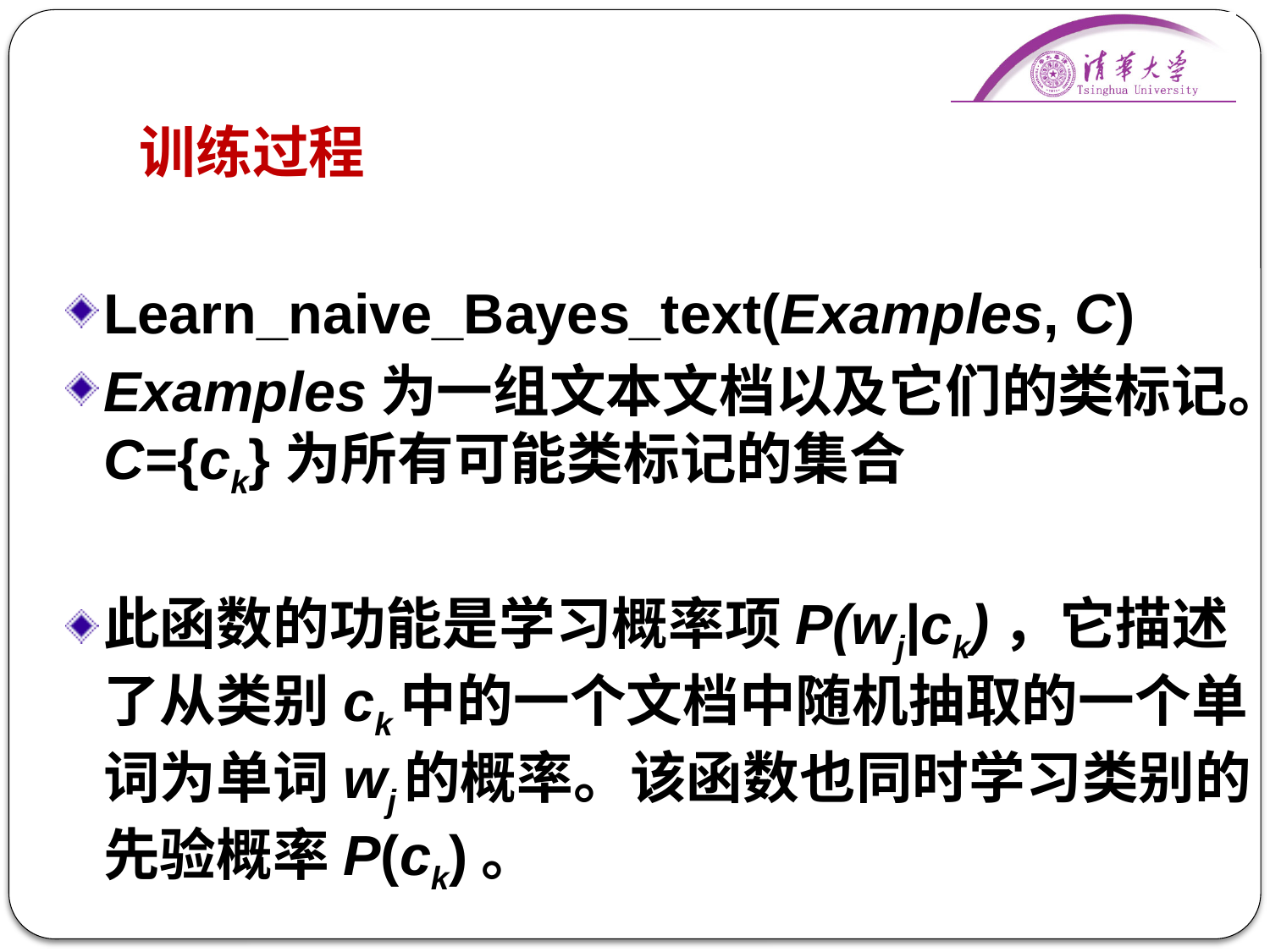

# 训练过程
Learn_naive_Bayes_text(Examples, C)
Examples为一组文本文档以及它们的类标记。C={ck}为所有可能类标记的集合

此函数的功能是学习概率项P(wj|ck)，它描述了从类别ck中的一个文档中随机抽取的一个单词为单词wj的概率。该函数也同时学习类别的先验概率P(ck)。
22